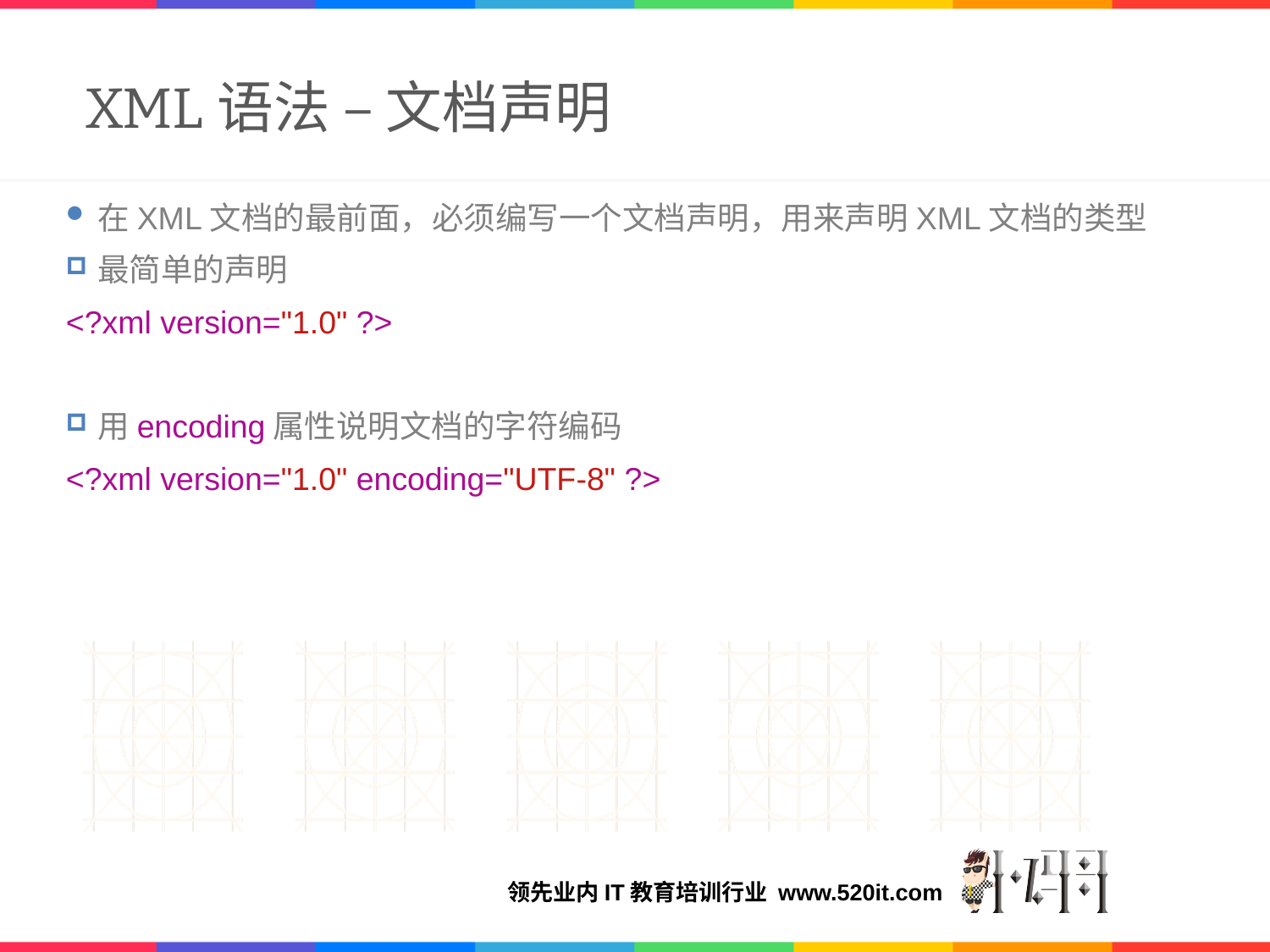

# XML语法 – 文档声明
在XML文档的最前面，必须编写一个文档声明，用来声明XML文档的类型
最简单的声明
<?xml version="1.0" ?>

用encoding属性说明文档的字符编码
<?xml version="1.0" encoding="UTF-8" ?>